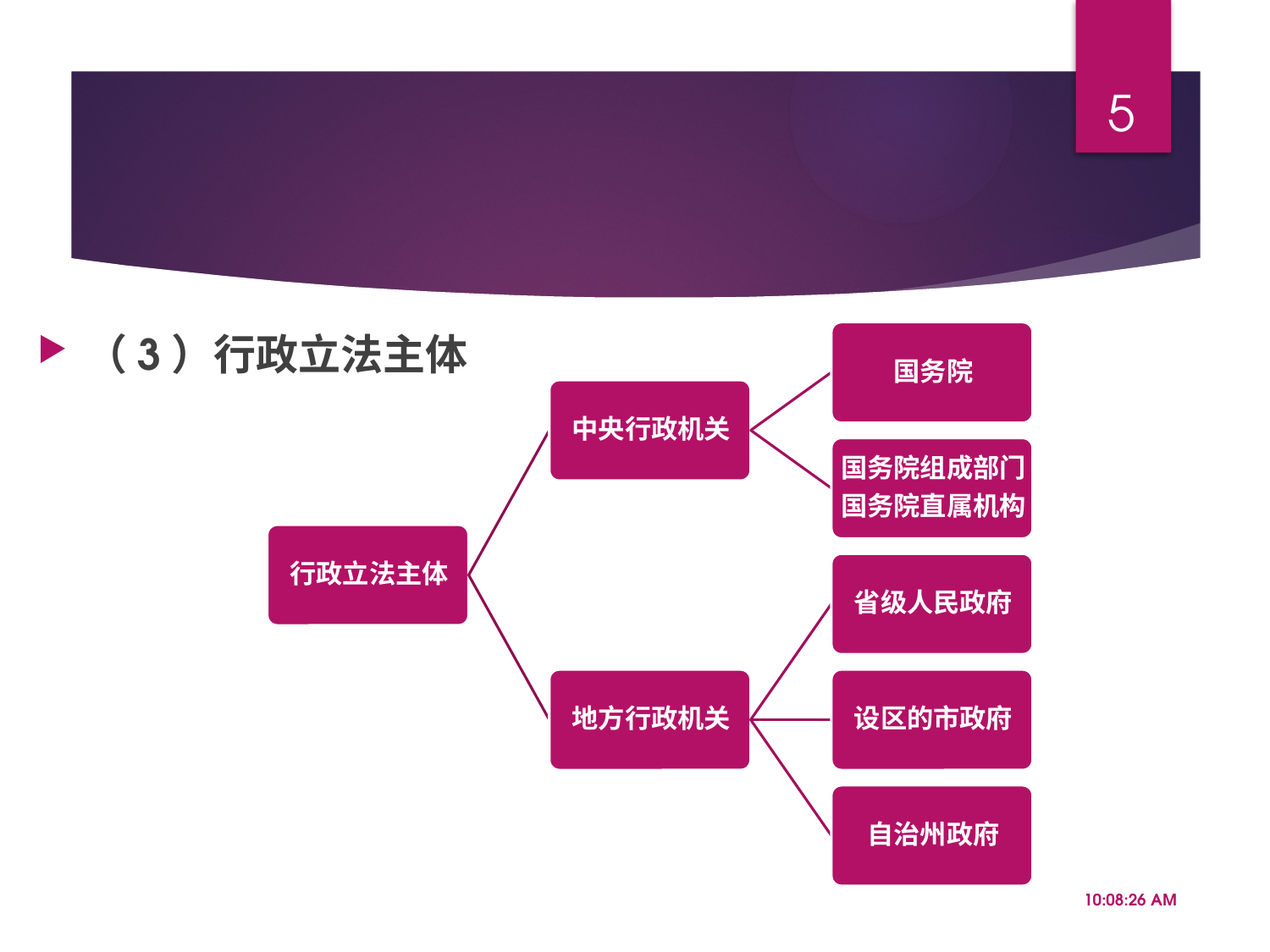

5
#
行政立法主体

中央行政机关

国务院

国务院组成部门
国务院直属机构

地方行政机关

省级人民政府

设区的市政府

自治州政府
（3）行政立法主体
10:08:26 AM